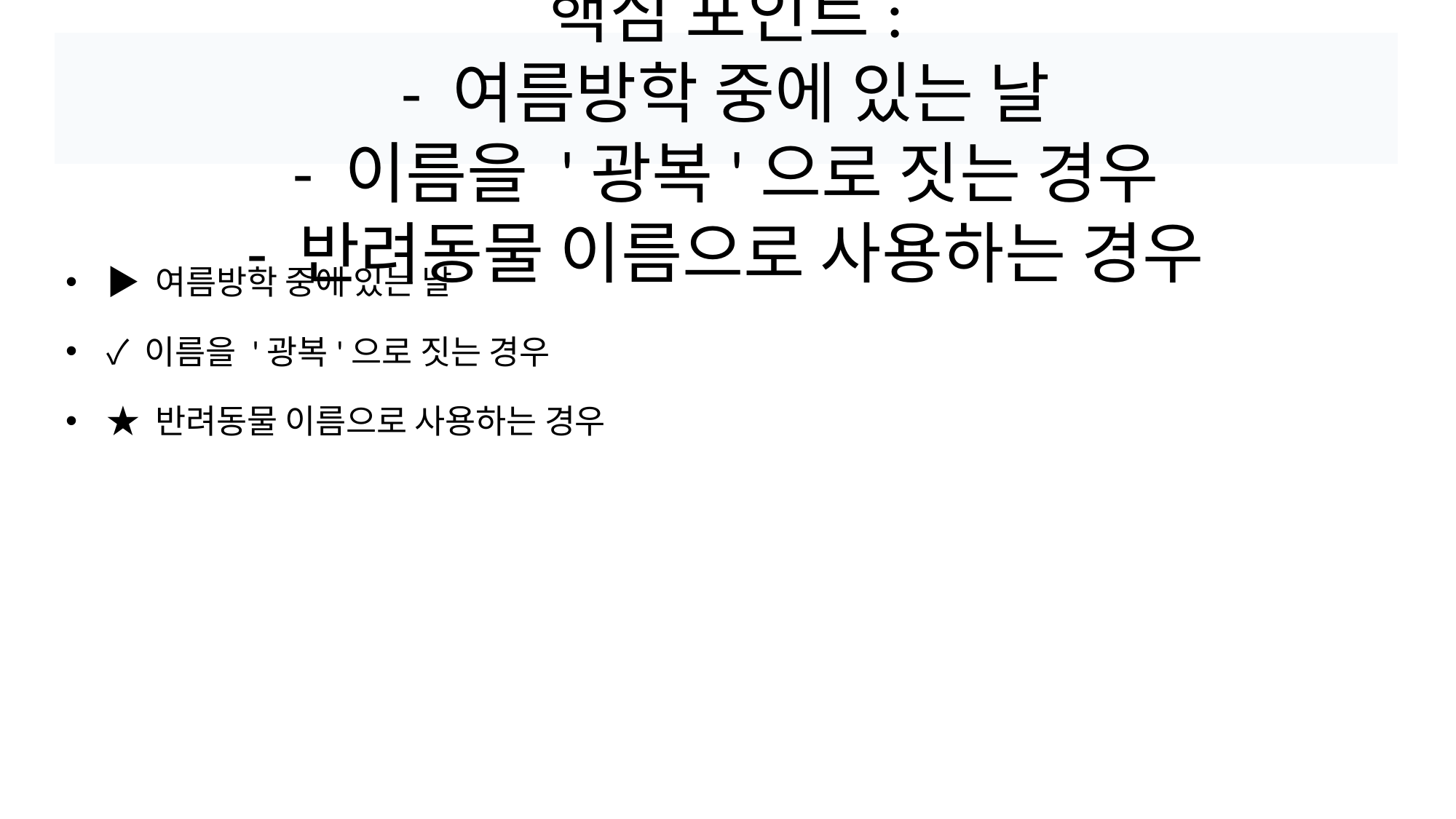

# 광복절의 현대적 의미
핵심 포인트:
- 여름방학 중에 있는 날
- 이름을 '광복'으로 짓는 경우
- 반려동물 이름으로 사용하는 경우

▶ 여름방학 중에 있는 날
✓ 이름을 '광복'으로 짓는 경우
★ 반려동물 이름으로 사용하는 경우